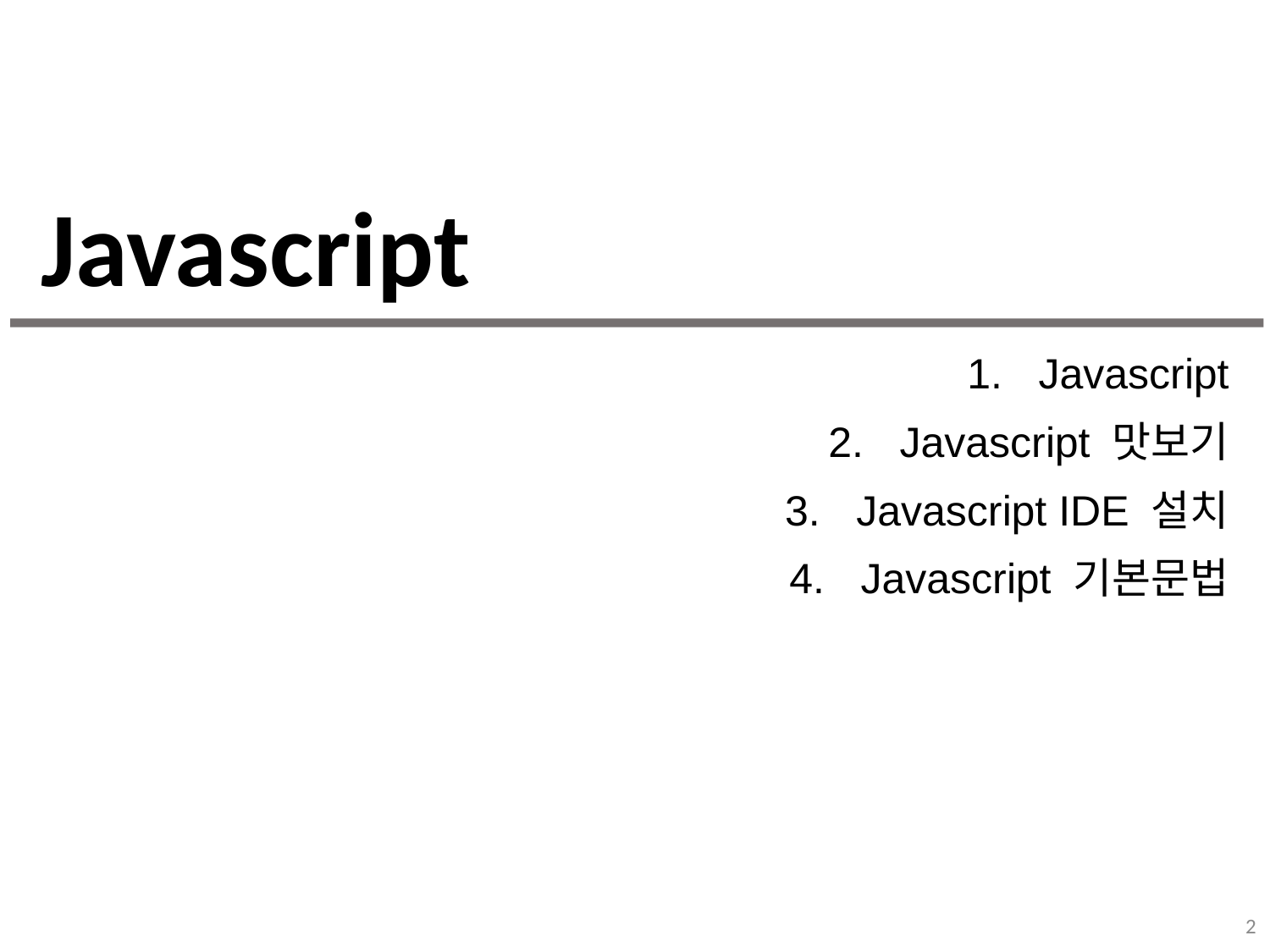

# Javascript

Javascript
Javascript 맛보기
Javascript IDE 설치
Javascript 기본문법
2